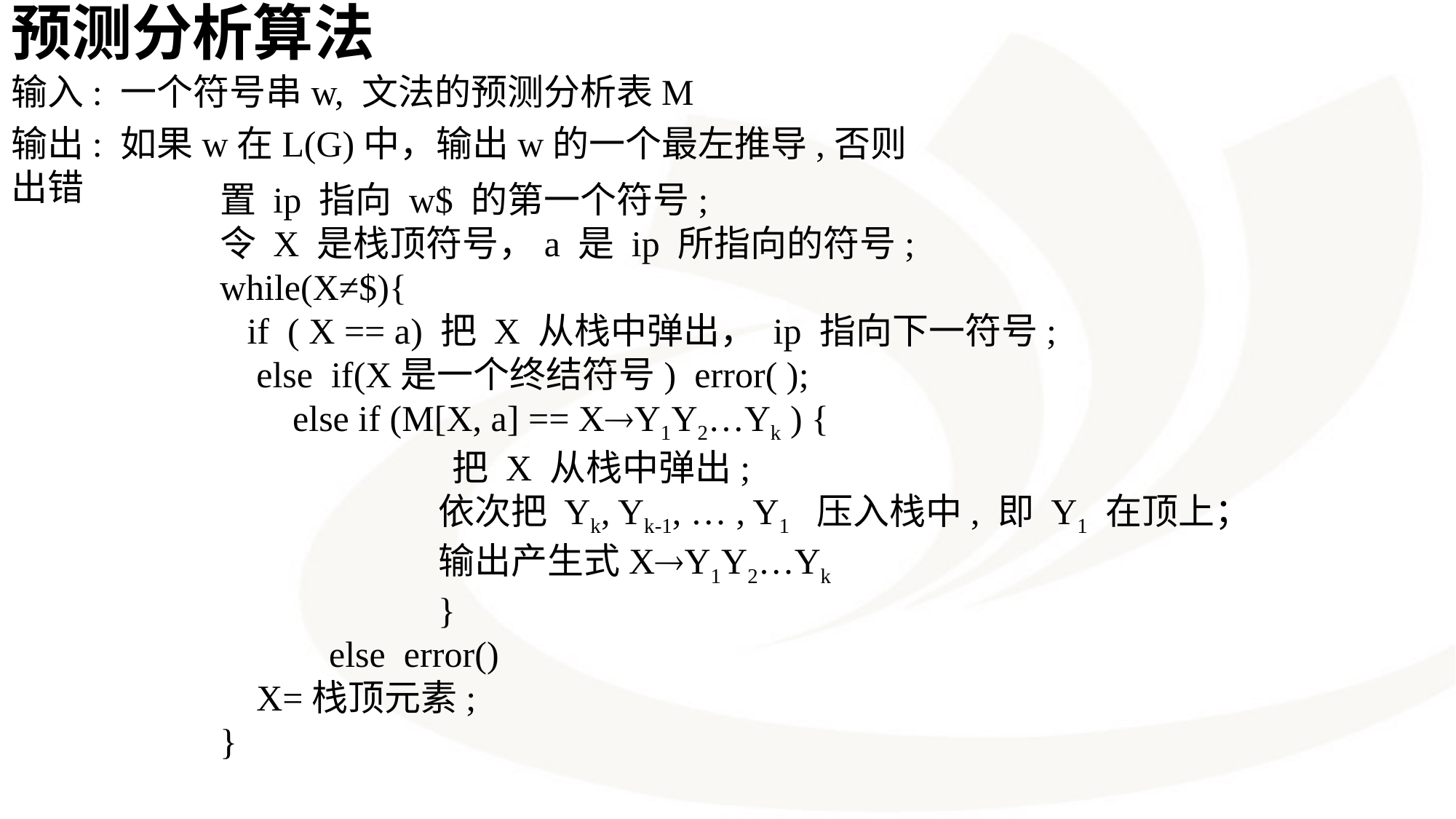

预测分析算法
输入: 一个符号串w, 文法的预测分析表M
输出: 如果w在L(G)中，输出w的一个最左推导,否则出错
置 ip 指向 w$ 的第一个符号;
令 X 是栈顶符号，a 是 ip 所指向的符号;
while(X≠$){
   if  ( X == a) 把 X 从栈中弹出， ip 指向下一符号;
    else  if(X是一个终结符号)  error( );
        else if (M[X, a] == X→Y1Y2…Yk ) {
	              把 X 从栈中弹出;
		依次把 Yk, Yk-1, … , Y1  压入栈中, 即 Y1 在顶上；
           		输出产生式X→Y1Y2…Yk
         		}
        	else  error()
    X=栈顶元素;
}
95